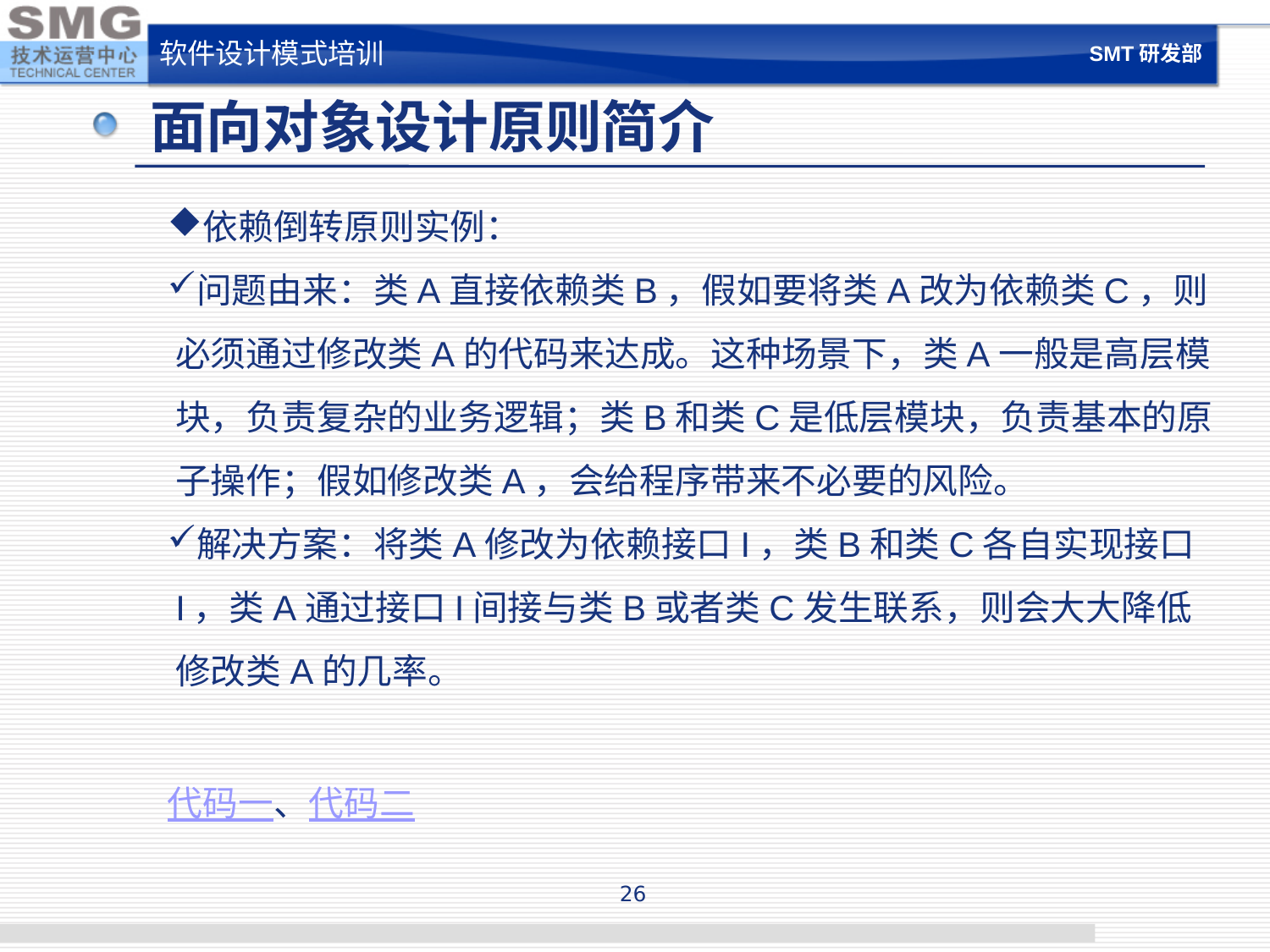

SMT研发部
软件设计模式培训
# 面向对象设计原则简介
依赖倒转原则实例：
问题由来：类A直接依赖类B，假如要将类A改为依赖类C，则必须通过修改类A的代码来达成。这种场景下，类A一般是高层模块，负责复杂的业务逻辑；类B和类C是低层模块，负责基本的原子操作；假如修改类A，会给程序带来不必要的风险。
解决方案：将类A修改为依赖接口I，类B和类C各自实现接口I，类A通过接口I间接与类B或者类C发生联系，则会大大降低修改类A的几率。

代码一、代码二

26